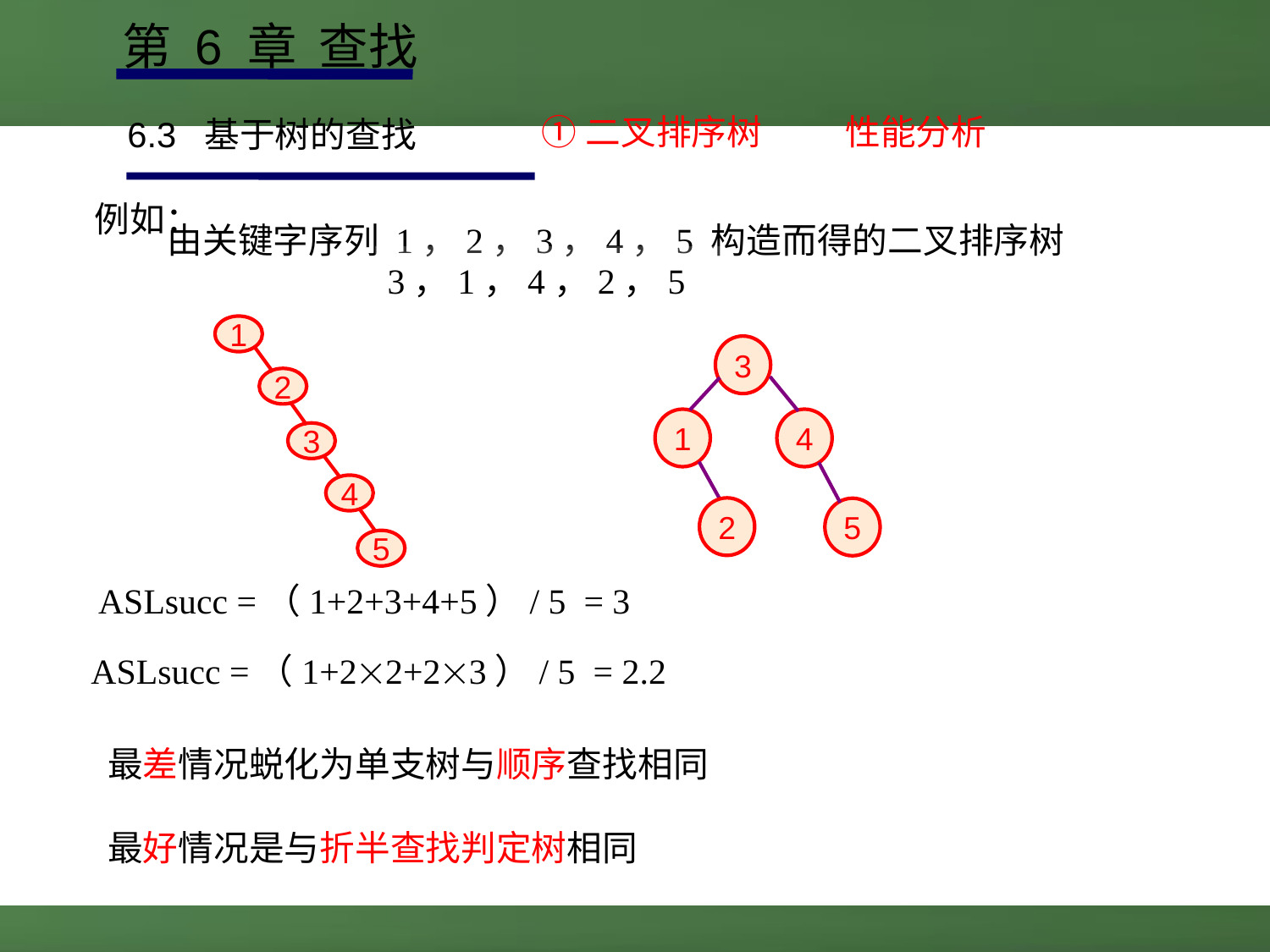

第 6 章  查找

①二叉排序树
性能分析
6.3  基于树的查找

例如：
由关键字序列 1，2，3，4，5 构造而得的二叉排序树
3，1，4，2，5
1

2

3

4

5
3

1
4

2
5
ASLsucc =（1+2+3+4+5）/ 5  = 3
ASLsucc =（1+2×2+2×3）/ 5  = 2.2
最差情况蜕化为单支树与顺序查找相同
最好情况是与折半查找判定树相同